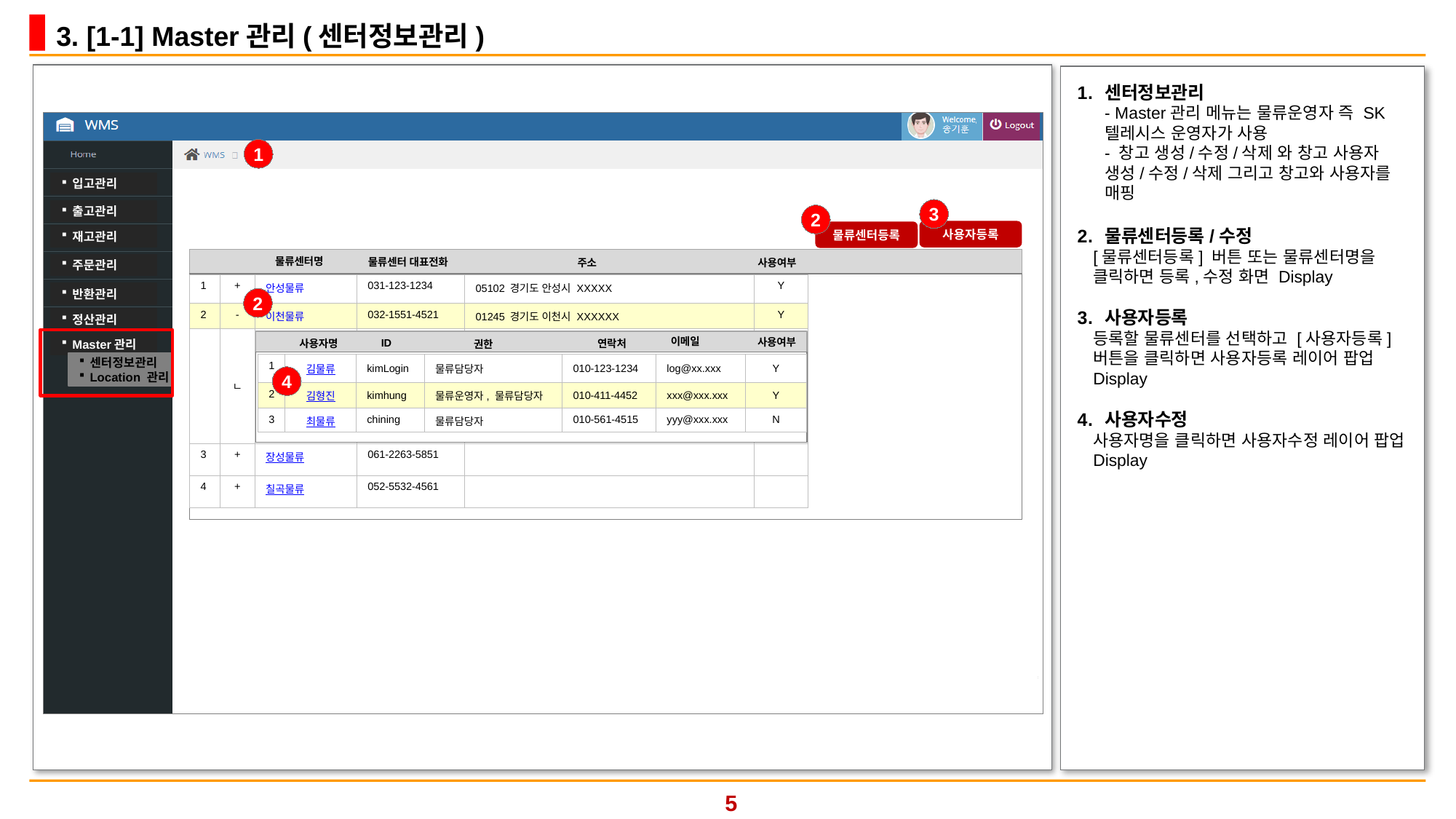

3. [1-1] Master관리(센터정보관리)
센터정보관리
- Master관리 메뉴는 물류운영자 즉 SK텔레시스 운영자가 사용
- 창고 생성/수정/삭제 와 창고 사용자 생성/수정/삭제 그리고 창고와 사용자를 매핑
물류센터등록/수정
[물류센터등록] 버튼 또는 물류센터명을 클릭하면 등록,수정 화면 Display

사용자등록
등록할 물류센터를 선택하고 [사용자등록]버튼을 클릭하면 사용자등록 레이어 팝업 Display

사용자수정
사용자명을 클릭하면 사용자수정 레이어 팝업 Display
1
3
2
사용자등록
물류센터등록

물류센터명
물류센터 대표전화
주소
사용여부

| 1 | + | 안성물류 | 031-123-1234 | 05102 경기도 안성시 XXXXX | Y |
| --- | --- | --- | --- | --- | --- |
| 2 | - | 이천물류 | 032-1551-4521 | 01245 경기도 이천시 XXXXXX | Y |
|  | ㄴ |  |  |  |  |
| 3 | + | 장성물류 | 061-2263-5851 |  |  |
| 4 | + | 칠곡물류 | 052-5532-4561 |  |  |
2

이메일
사용여부
ID

연락처
사용자명
권한

센터정보관리
Location 관리
| 1 | 김물류 | kimLogin | 물류담당자 | 010-123-1234 | log@xx.xxx | Y |
| --- | --- | --- | --- | --- | --- | --- |
| 2 | 김형진 | kimhung | 물류운영자, 물류담당자 | 010-411-4452 | xxx@xxx.xxx | Y |
| 3 | 최물류 | chining | 물류담당자 | 010-561-4515 | yyy@xxx.xxx | N |
4